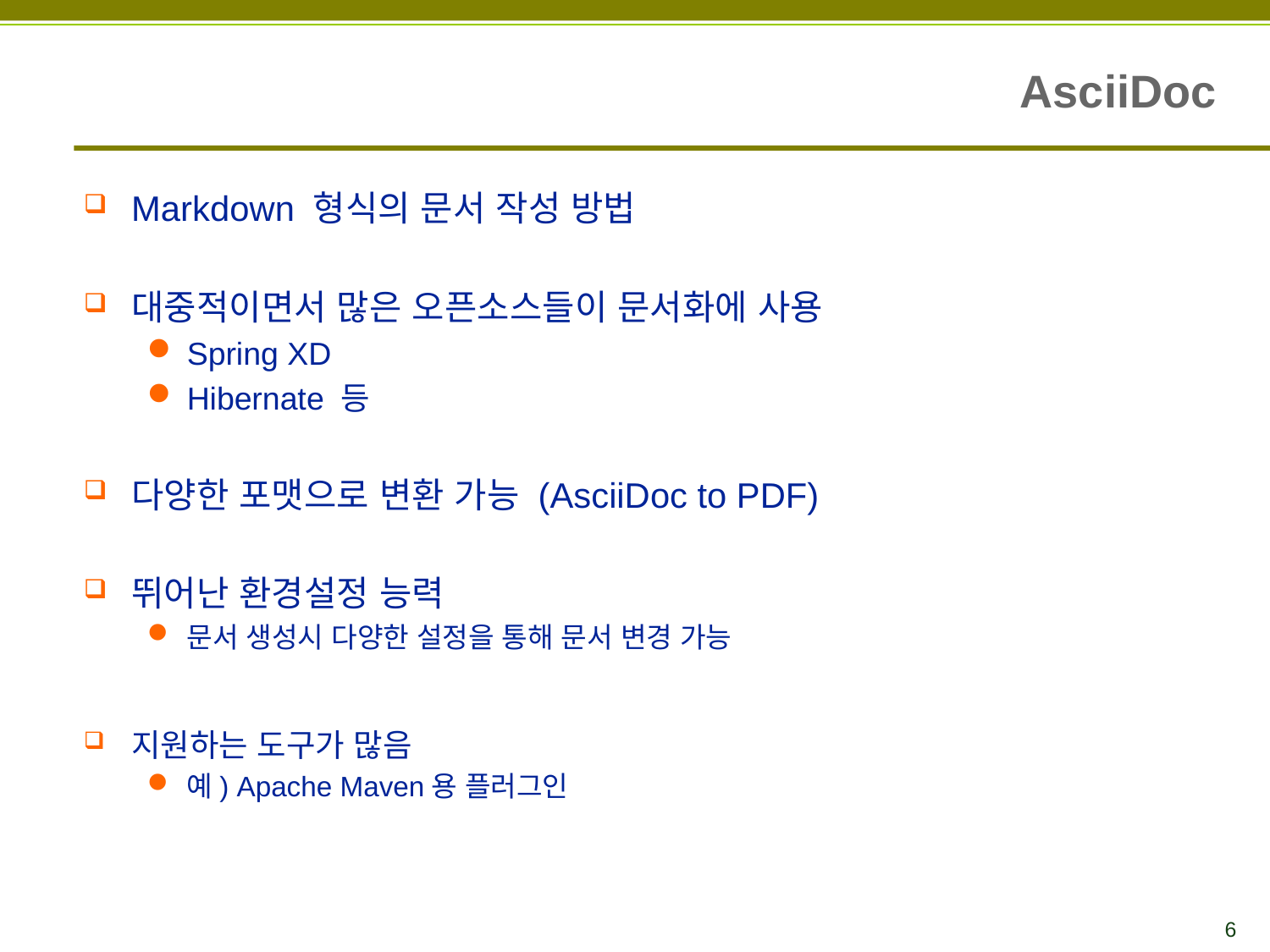

# AsciiDoc
Markdown 형식의 문서 작성 방법

대중적이면서 많은 오픈소스들이 문서화에 사용
Spring XD
Hibernate 등

다양한 포맷으로 변환 가능 (AsciiDoc to PDF)

뛰어난 환경설정 능력
문서 생성시 다양한 설정을 통해 문서 변경 가능

지원하는 도구가 많음
예) Apache Maven용 플러그인
 6